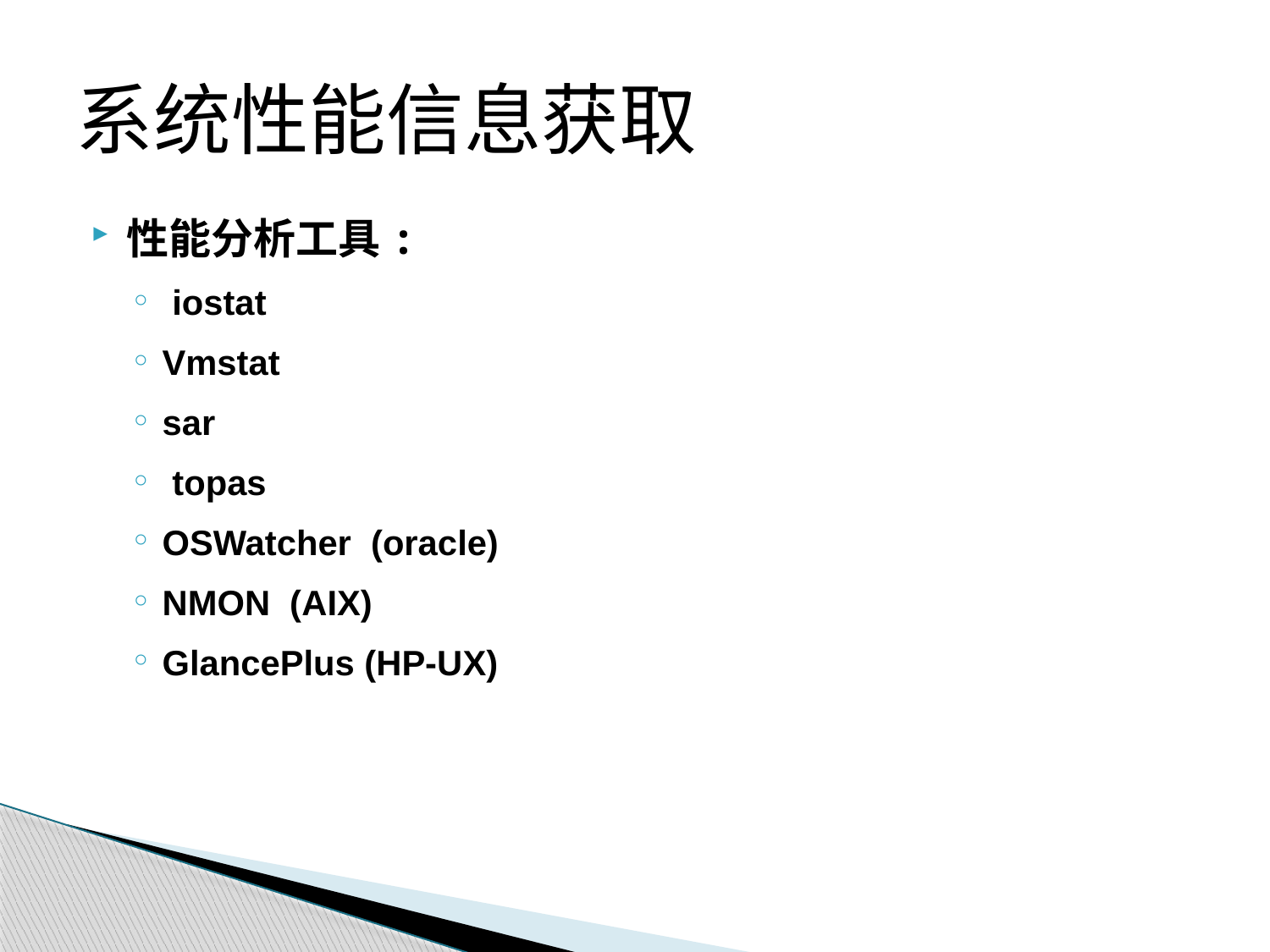

# 系统性能信息获取
性能分析工具:
 iostat
Vmstat
sar
 topas
OSWatcher  (oracle)
NMON  (AIX)
GlancePlus (HP-UX)